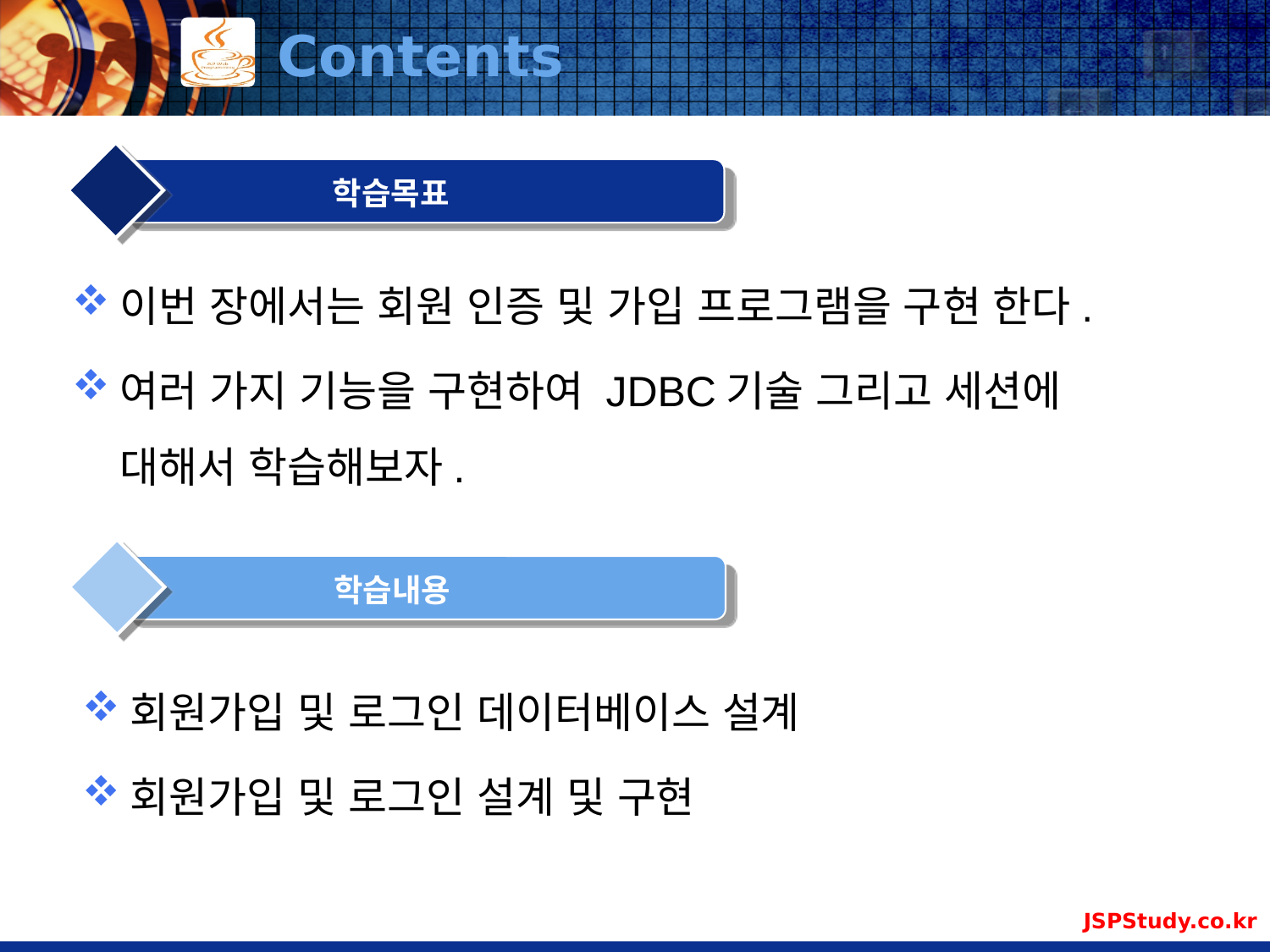

# Contents

학습목표
이번 장에서는 회원 인증 및 가입 프로그램을 구현 한다.
여러 가지 기능을 구현하여 JDBC기술 그리고 세션에 대해서 학습해보자.

학습내용
회원가입 및 로그인 데이터베이스 설계
회원가입 및 로그인 설계 및 구현

JSPStudy.co.kr